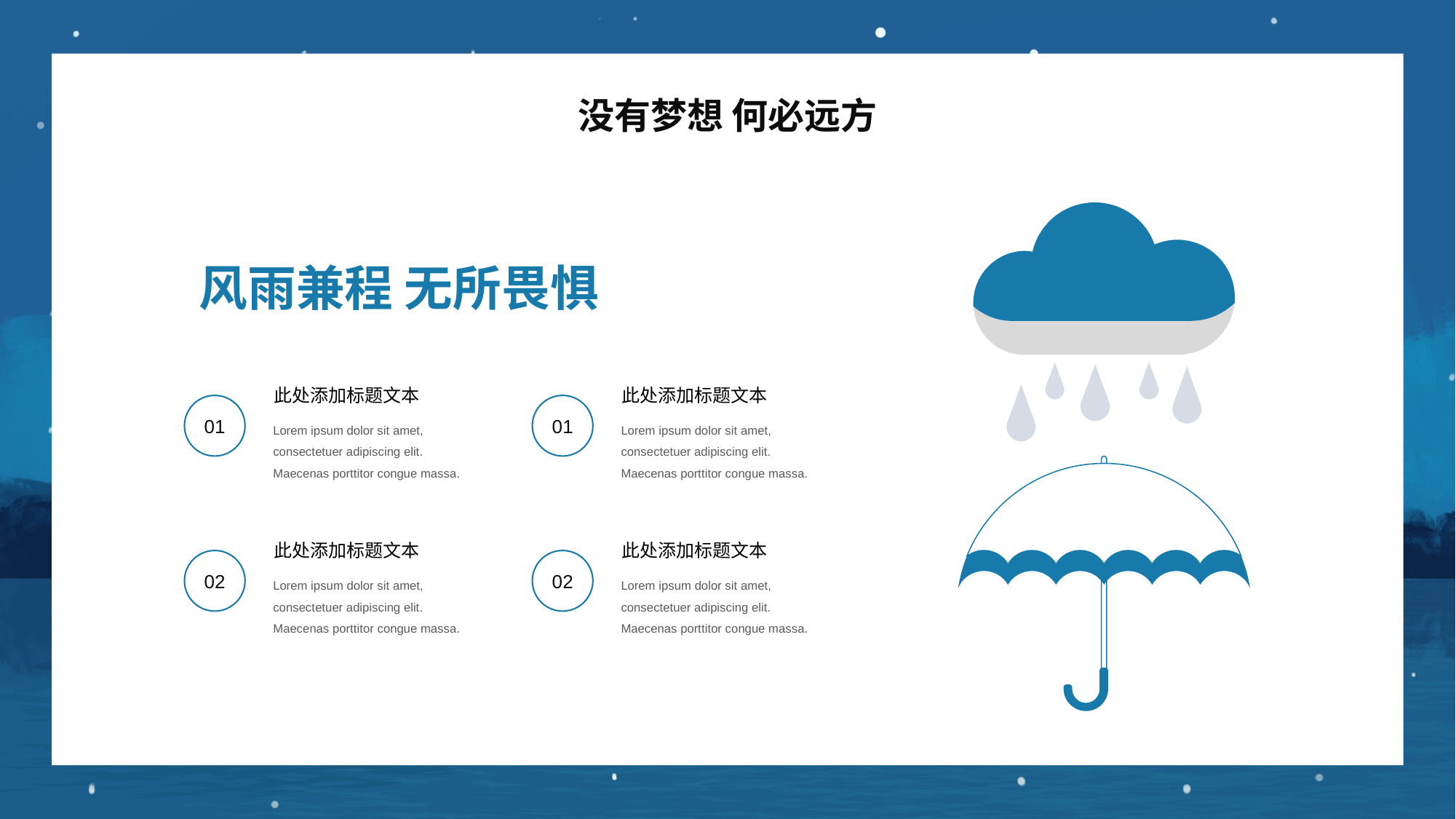

没有梦想 何必远方

风雨兼程 无所畏惧

此处添加标题文本
此处添加标题文本
01
01
Lorem ipsum dolor sit amet, consectetuer adipiscing elit. Maecenas porttitor congue massa.
Lorem ipsum dolor sit amet, consectetuer adipiscing elit. Maecenas porttitor congue massa.

此处添加标题文本
此处添加标题文本
02
02
Lorem ipsum dolor sit amet, consectetuer adipiscing elit. Maecenas porttitor congue massa.
Lorem ipsum dolor sit amet, consectetuer adipiscing elit. Maecenas porttitor congue massa.